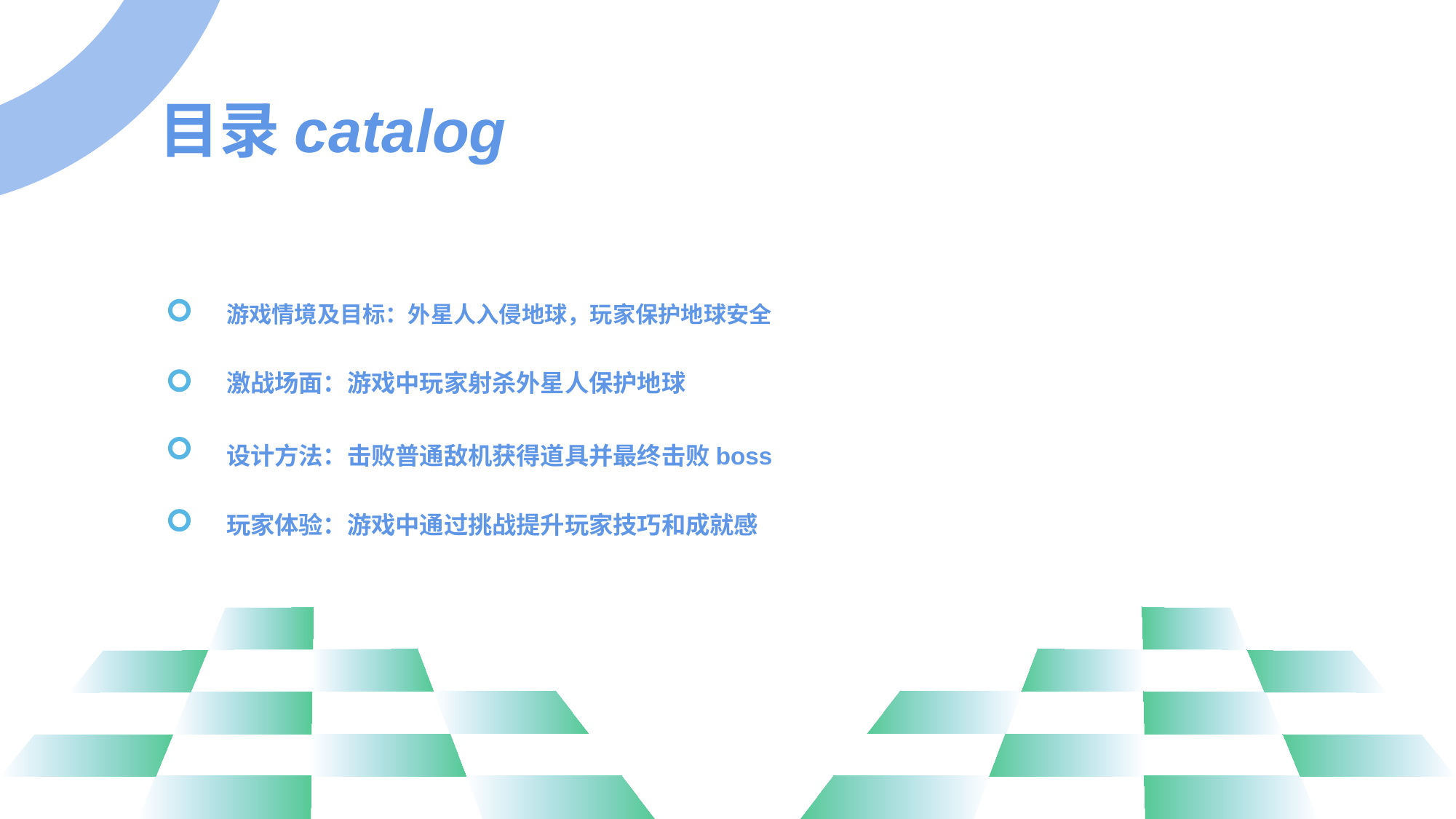

目录catalog
游戏情境及目标：外星人入侵地球，玩家保护地球安全

激战场面：游戏中玩家射杀外星人保护地球

设计方法：击败普通敌机获得道具并最终击败boss

玩家体验：游戏中通过挑战提升玩家技巧和成就感